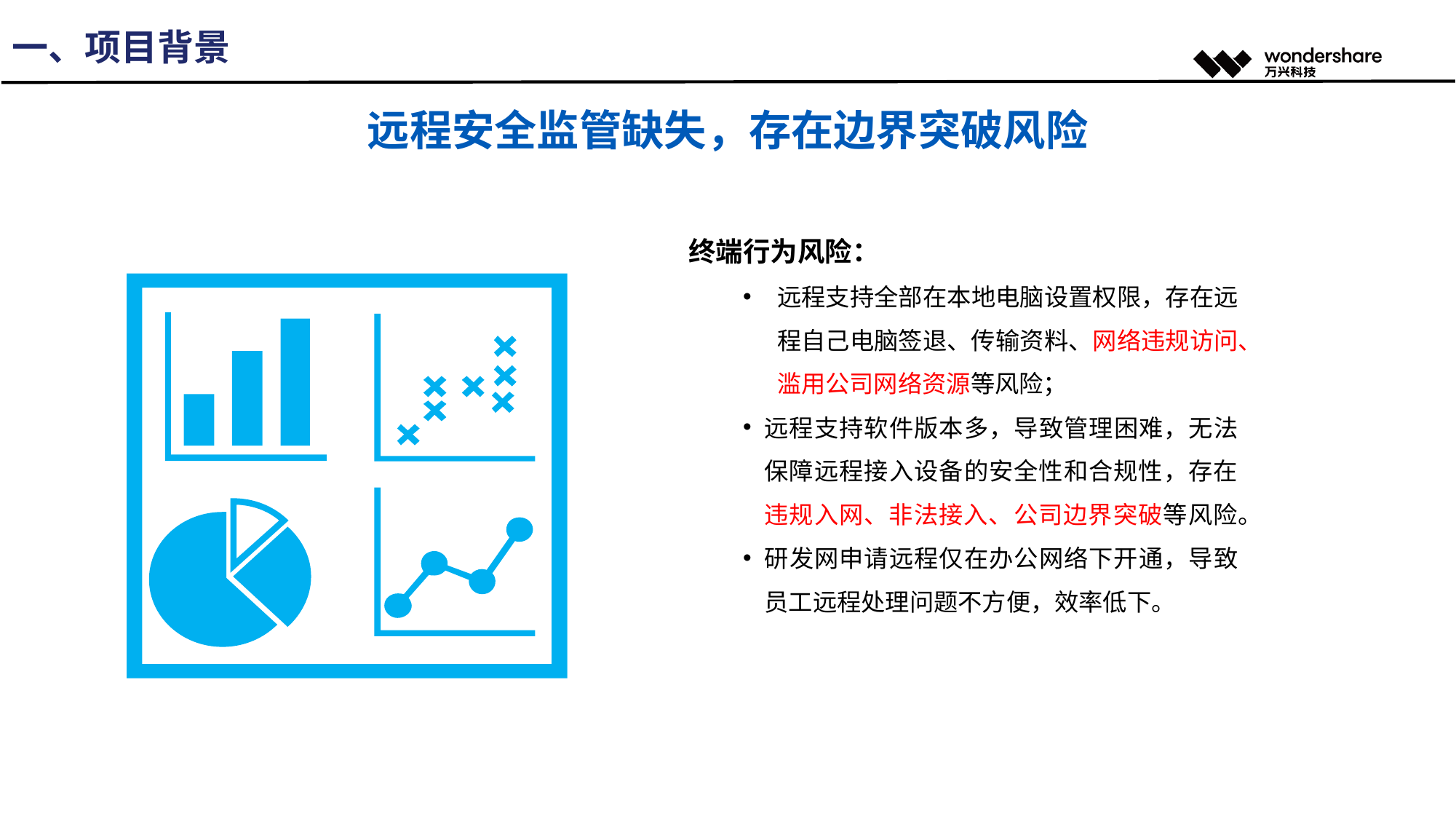

一、项目背景
远程安全监管缺失，存在边界突破风险
终端行为风险：
远程支持全部在本地电脑设置权限，存在远程自己电脑签退、传输资料、网络违规访问、滥用公司网络资源等风险；
远程支持软件版本多，导致管理困难，无法保障远程接入设备的安全性和合规性，存在违规入网、非法接入、公司边界突破等风险。
研发网申请远程仅在办公网络下开通，导致员工远程处理问题不方便，效率低下。